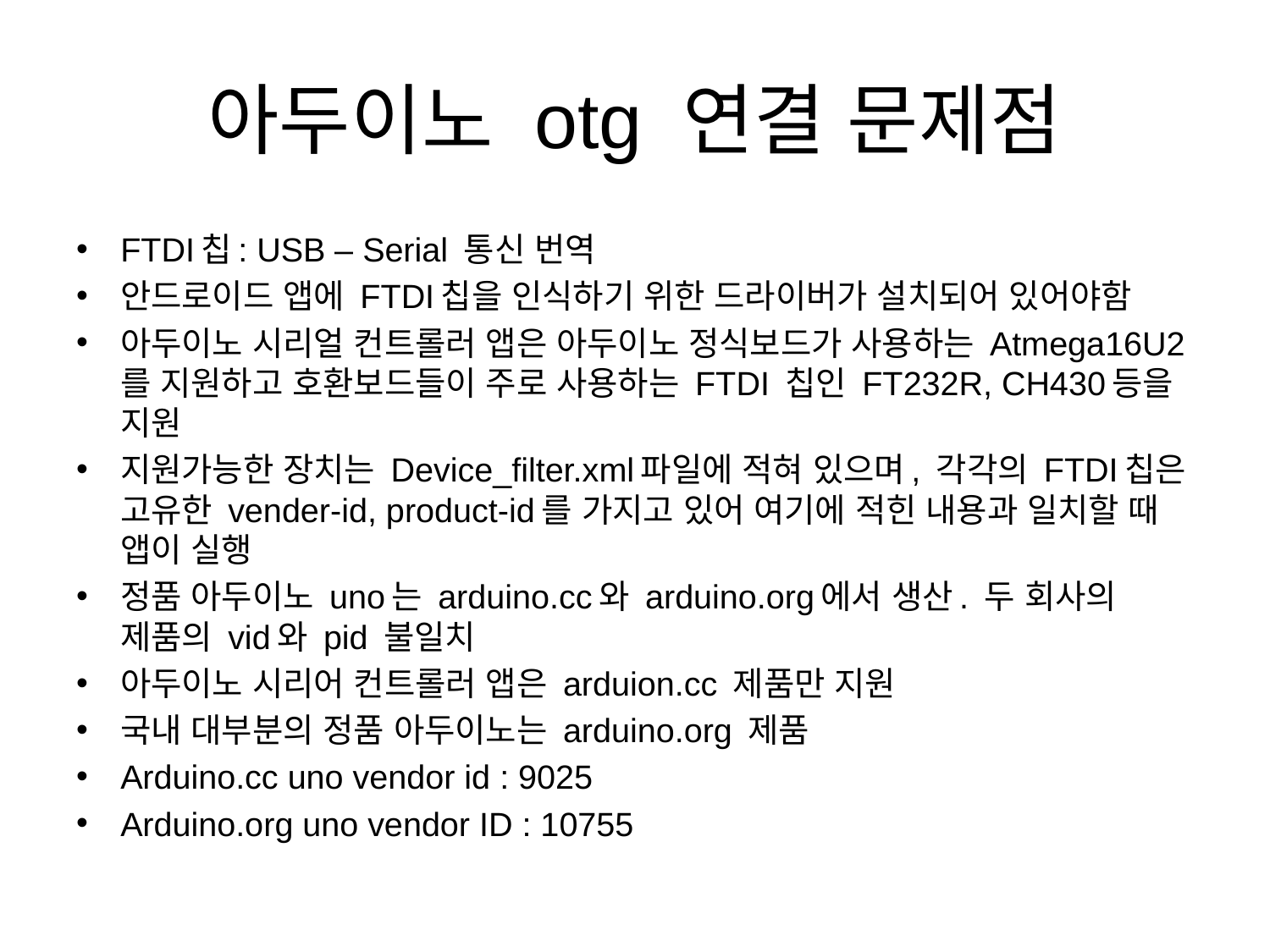

# 아두이노 otg 연결 문제점
FTDI칩: USB – Serial 통신 번역
안드로이드 앱에 FTDI칩을 인식하기 위한 드라이버가 설치되어 있어야함
아두이노 시리얼 컨트롤러 앱은 아두이노 정식보드가 사용하는 Atmega16U2를 지원하고 호환보드들이 주로 사용하는 FTDI 칩인 FT232R, CH430등을 지원
지원가능한 장치는 Device_filter.xml파일에 적혀 있으며, 각각의 FTDI칩은 고유한 vender-id, product-id를 가지고 있어 여기에 적힌 내용과 일치할 때 앱이 실행
정품 아두이노 uno는 arduino.cc와 arduino.org에서 생산. 두 회사의 제품의 vid와 pid 불일치
아두이노 시리어 컨트롤러 앱은 arduion.cc 제품만 지원
국내 대부분의 정품 아두이노는 arduino.org 제품
Arduino.cc uno vendor id : 9025
Arduino.org uno vendor ID : 10755